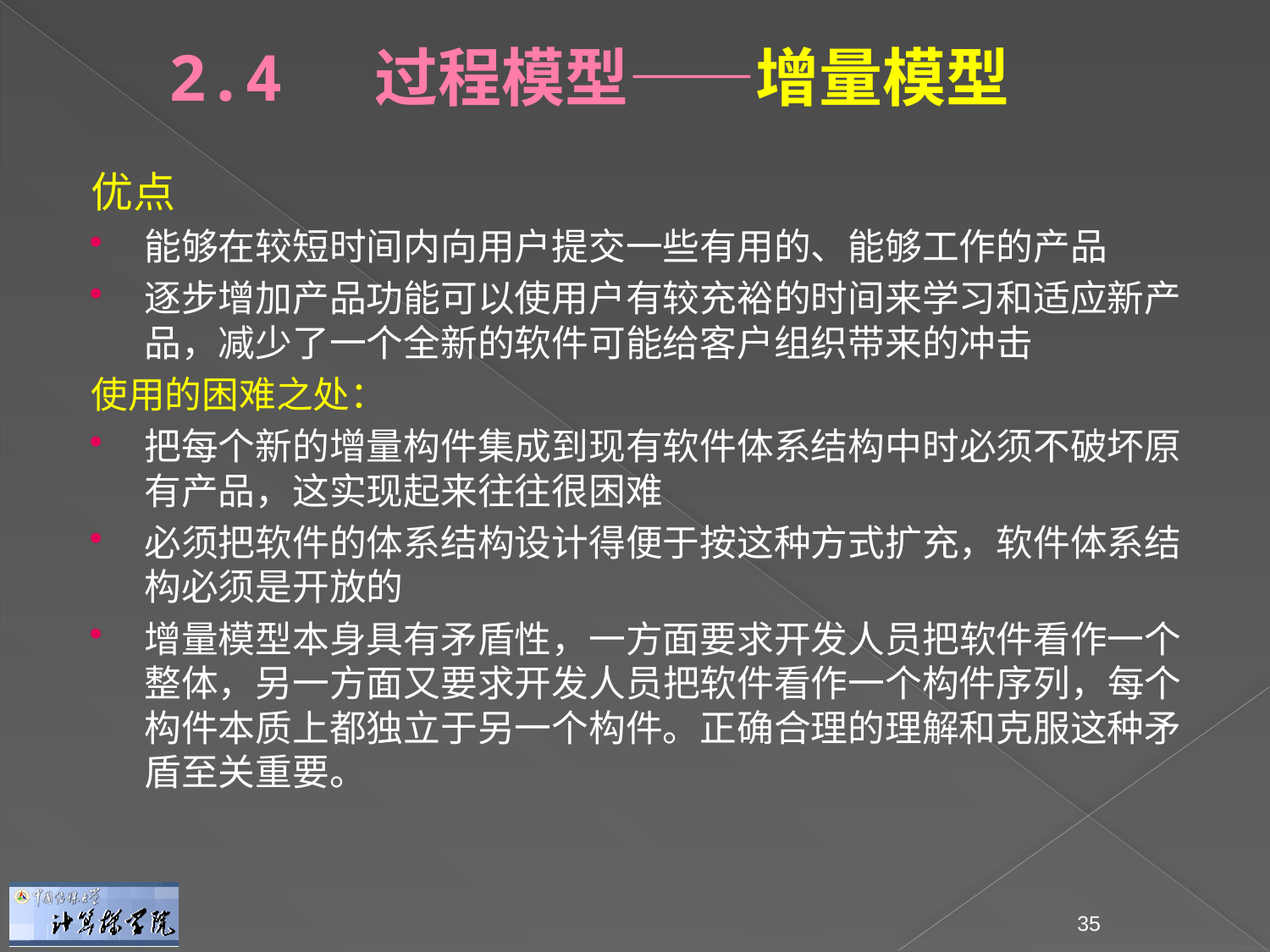

2.4  过程模型——增量模型
优点
能够在较短时间内向用户提交一些有用的、能够工作的产品
逐步增加产品功能可以使用户有较充裕的时间来学习和适应新产品，减少了一个全新的软件可能给客户组织带来的冲击
使用的困难之处：
把每个新的增量构件集成到现有软件体系结构中时必须不破坏原有产品，这实现起来往往很困难
必须把软件的体系结构设计得便于按这种方式扩充，软件体系结构必须是开放的
增量模型本身具有矛盾性，一方面要求开发人员把软件看作一个整体，另一方面又要求开发人员把软件看作一个构件序列，每个构件本质上都独立于另一个构件。正确合理的理解和克服这种矛盾至关重要。
35